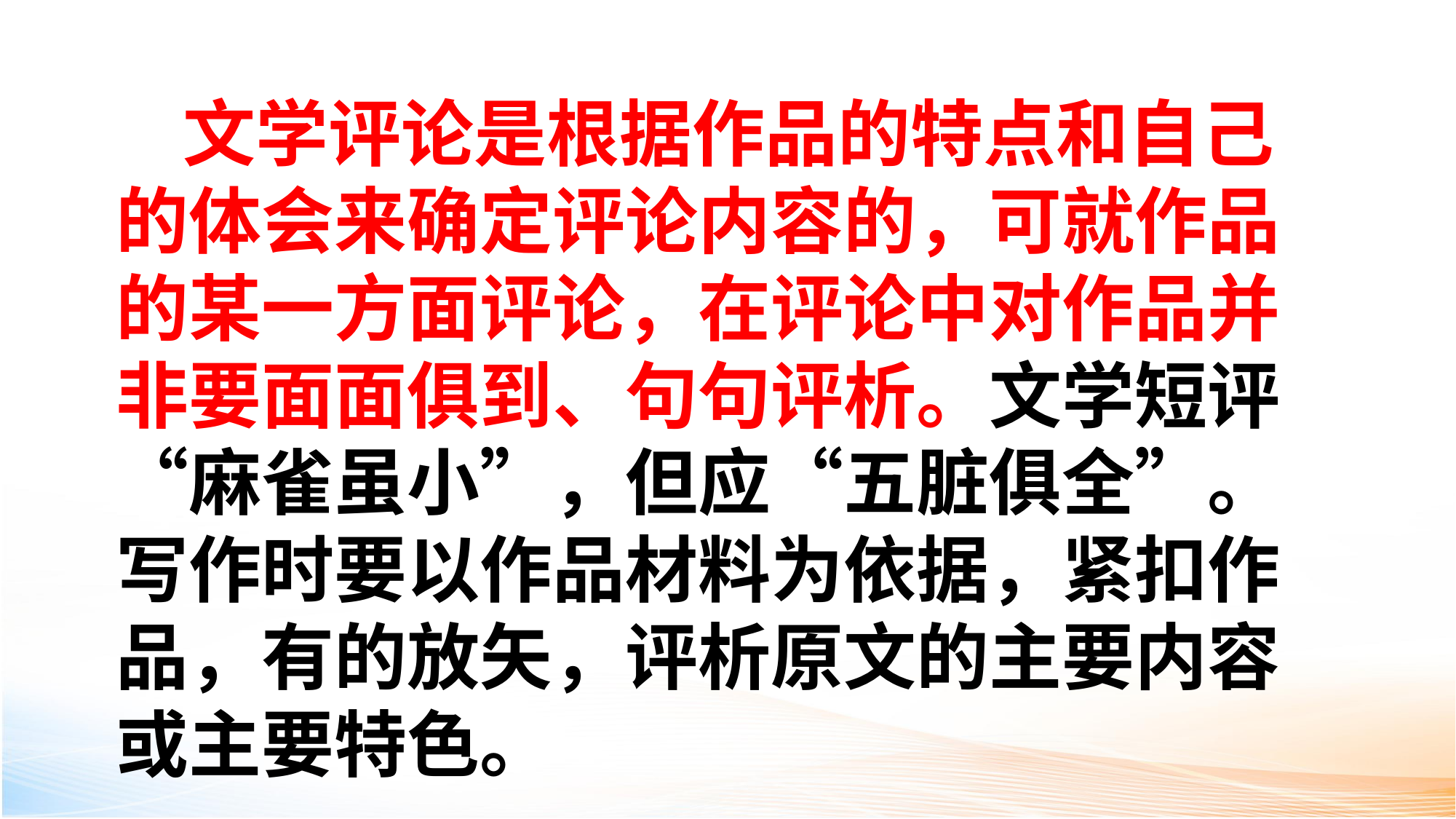

文学评论是根据作品的特点和自己的体会来确定评论内容的，可就作品的某一方面评论，在评论中对作品并非要面面俱到、句句评析。文学短评“麻雀虽小”，但应“五脏俱全”。写作时要以作品材料为依据，紧扣作品，有的放矢，评析原文的主要内容或主要特色。